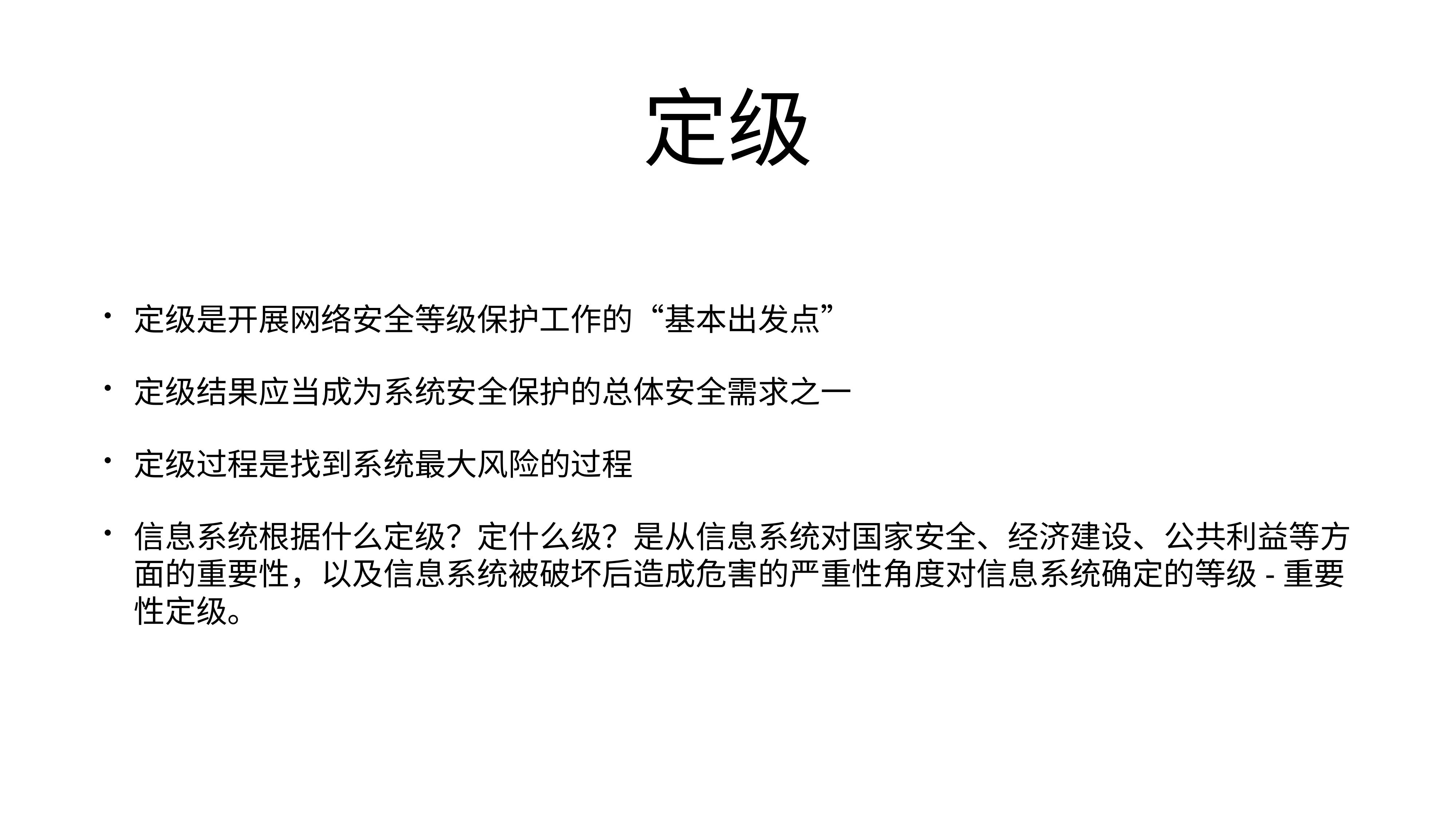

# 定级
定级是开展网络安全等级保护工作的“基本出发点”
定级结果应当成为系统安全保护的总体安全需求之一
定级过程是找到系统最大风险的过程
信息系统根据什么定级？定什么级？是从信息系统对国家安全、经济建设、公共利益等方面的重要性，以及信息系统被破坏后造成危害的严重性角度对信息系统确定的等级-重要性定级。